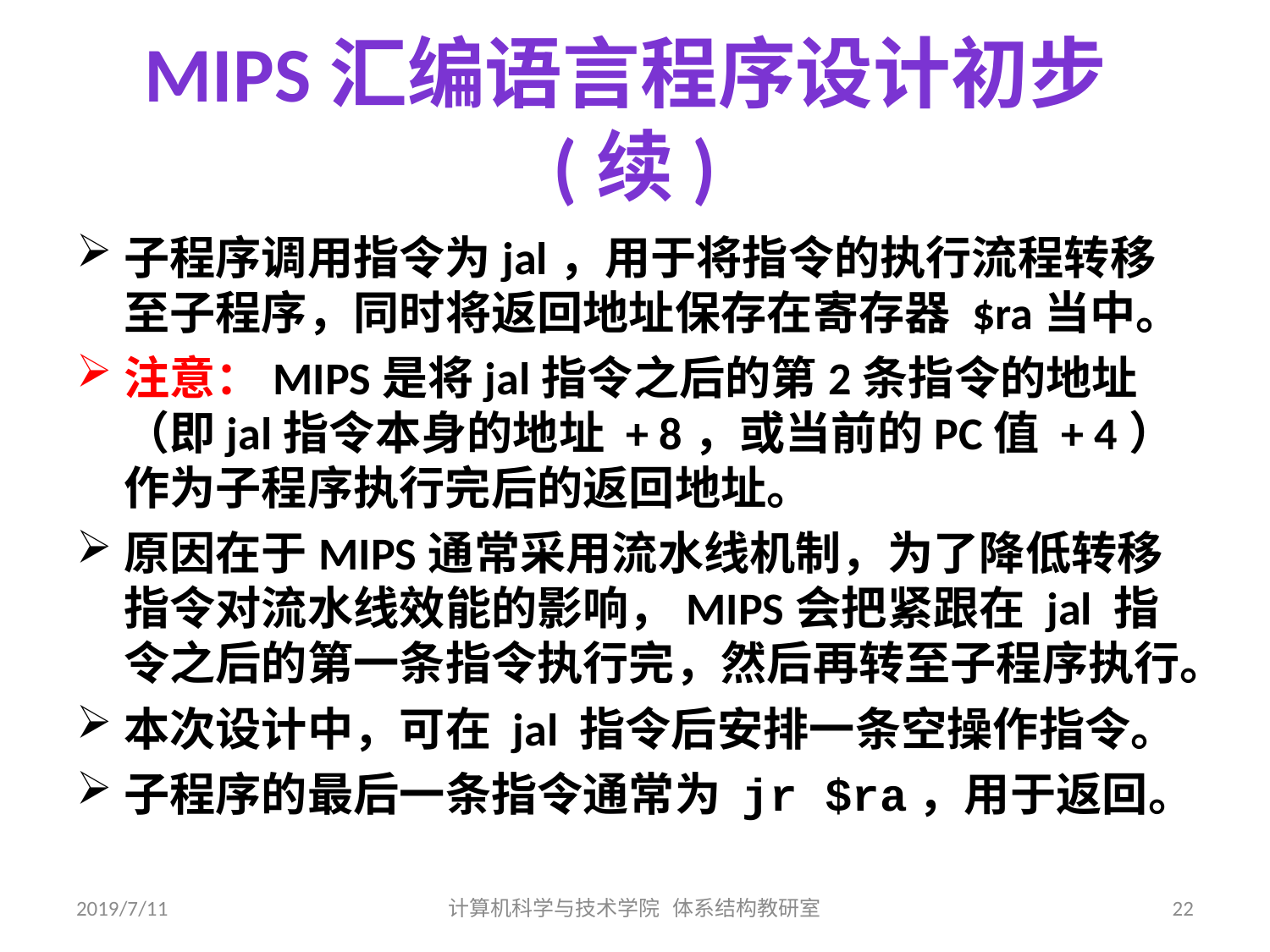

# MIPS汇编语言程序设计初步(续)
子程序调用指令为jal，用于将指令的执行流程转移至子程序，同时将返回地址保存在寄存器 $ra当中。
注意：MIPS是将jal指令之后的第2条指令的地址（即jal指令本身的地址 + 8，或当前的PC值 + 4）作为子程序执行完后的返回地址。
原因在于MIPS通常采用流水线机制，为了降低转移指令对流水线效能的影响，MIPS会把紧跟在 jal 指令之后的第一条指令执行完，然后再转至子程序执行。
本次设计中，可在 jal 指令后安排一条空操作指令。
子程序的最后一条指令通常为 jr $ra，用于返回。
2019/7/11
计算机科学与技术学院  体系结构教研室
22